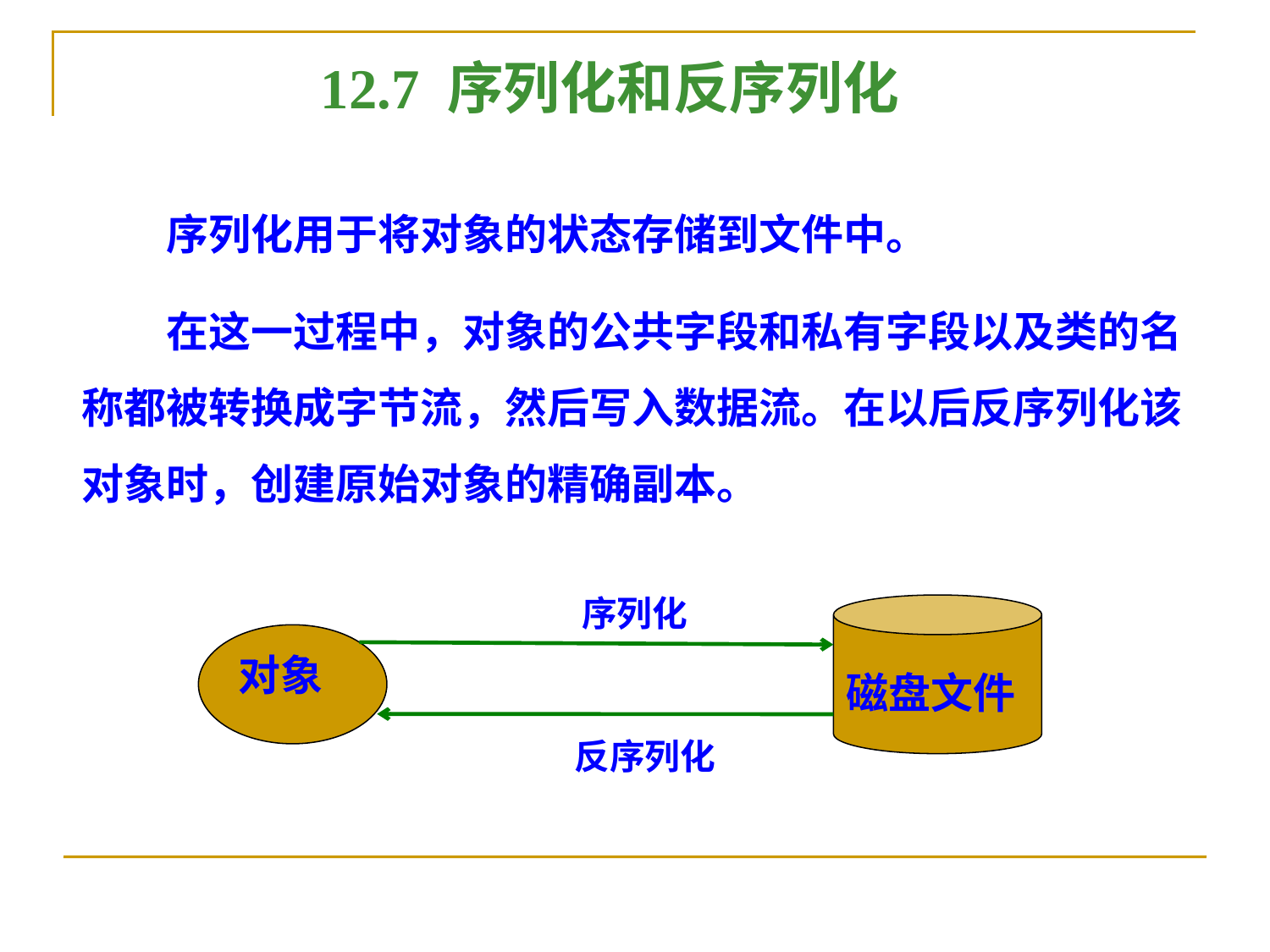

12.7 序列化和反序列化
　　序列化用于将对象的状态存储到文件中。
　　在这一过程中，对象的公共字段和私有字段以及类的名称都被转换成字节流，然后写入数据流。在以后反序列化该对象时，创建原始对象的精确副本。
序列化
磁盘文件
对象
反序列化